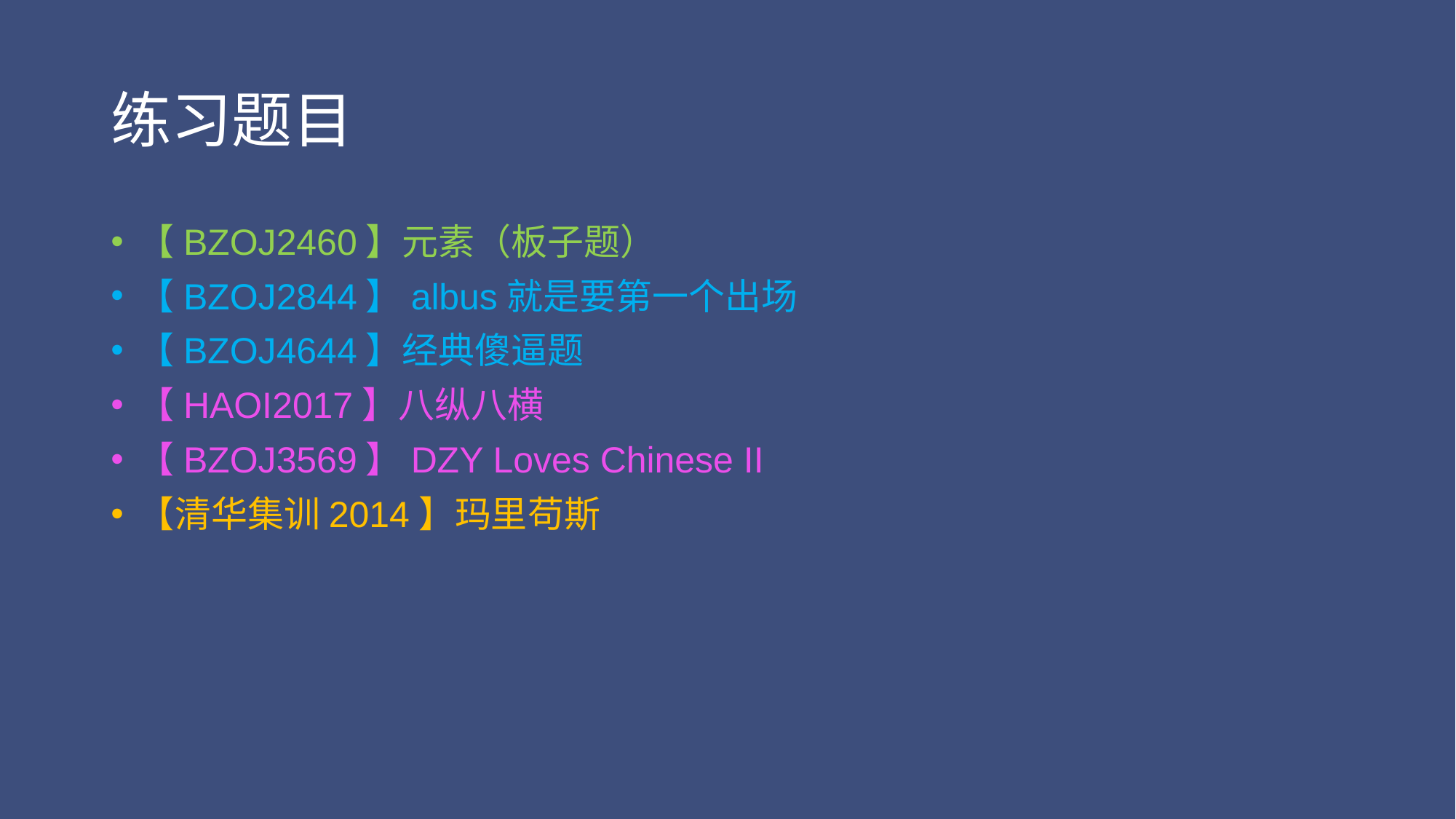

# 练习题目
【BZOJ2460】元素（板子题）
【BZOJ2844】albus就是要第一个出场
【BZOJ4644】经典傻逼题
【HAOI2017】八纵八横
【BZOJ3569】DZY Loves Chinese II
【清华集训2014】玛里苟斯